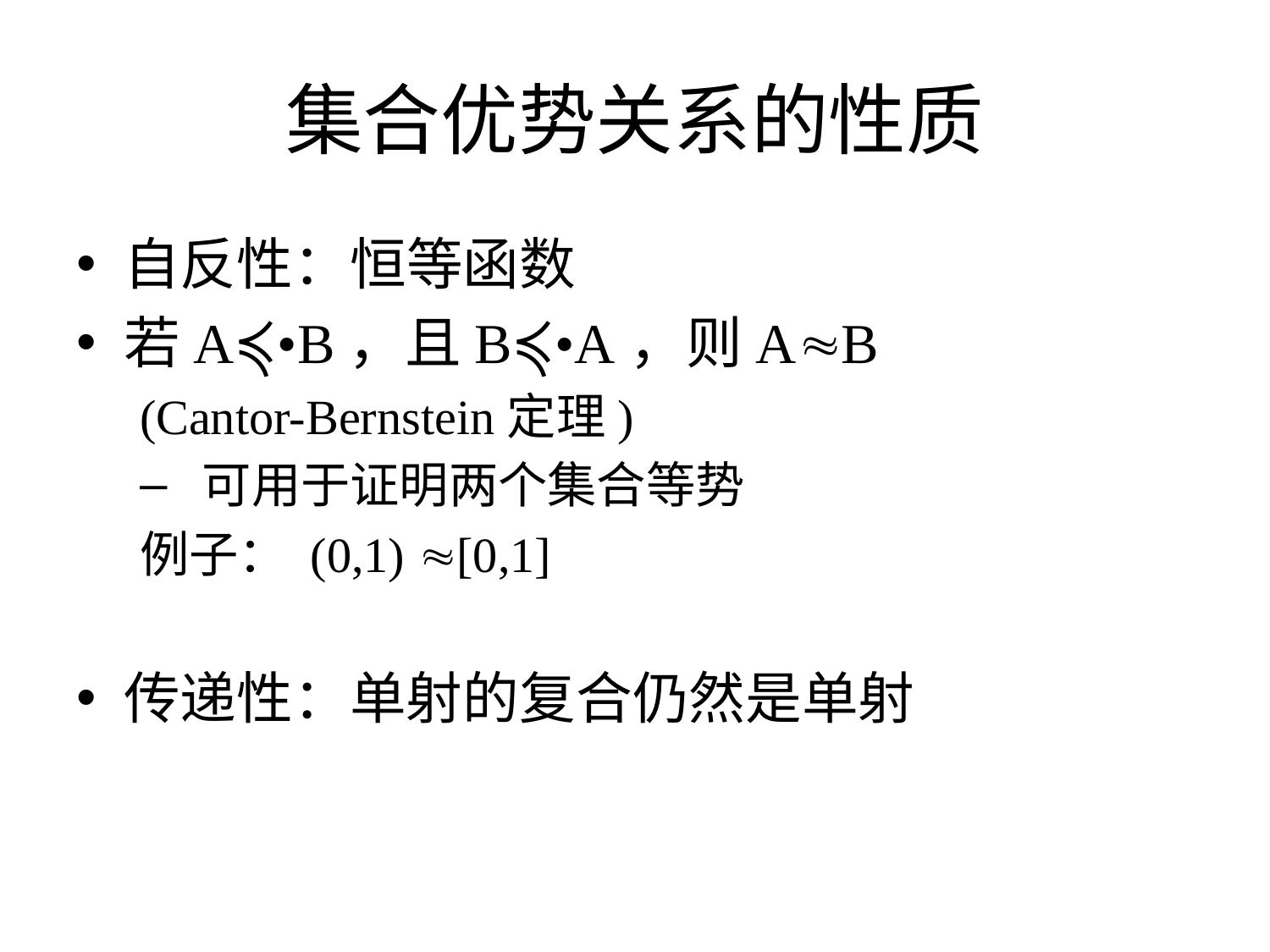

# 集合优势关系的性质
自反性：恒等函数
若A≼•B，且B≼•A，则A≈B
(Cantor-Bernstein定理)
 可用于证明两个集合等势
例子： (0,1) ≈[0,1]

传递性：单射的复合仍然是单射